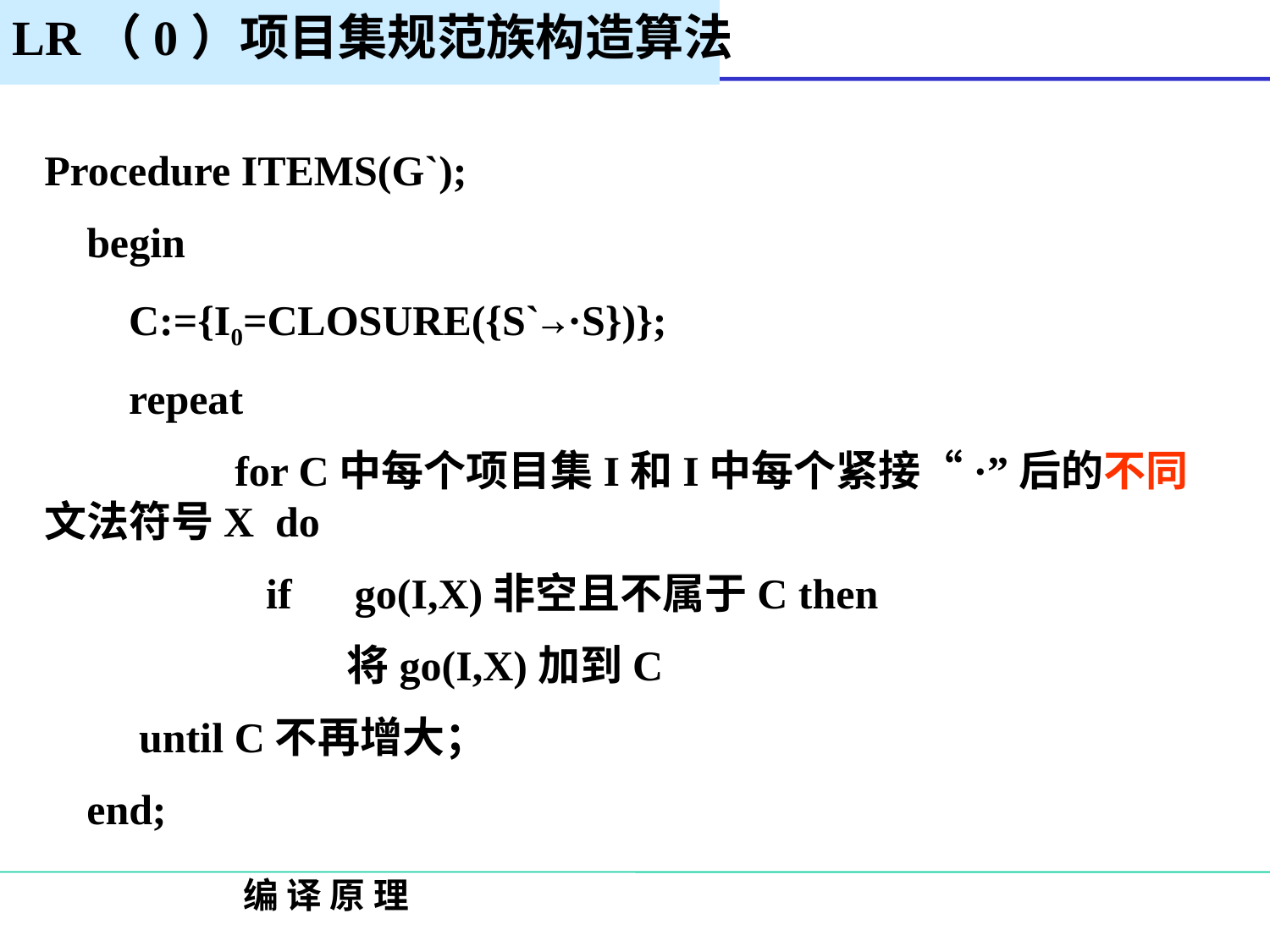

LR（0）项目集规范族构造算法
Procedure ITEMS(G`);
    begin
        C:={I0=CLOSURE({S`→·S})};
        repeat
                  for C中每个项目集I和I中每个紧接“·”后的不同文法符号X  do
　　　　　if　go(I,X)非空且不属于C then
　　　　              将go(I,X)加到C
　　until C不再增大；
    end;